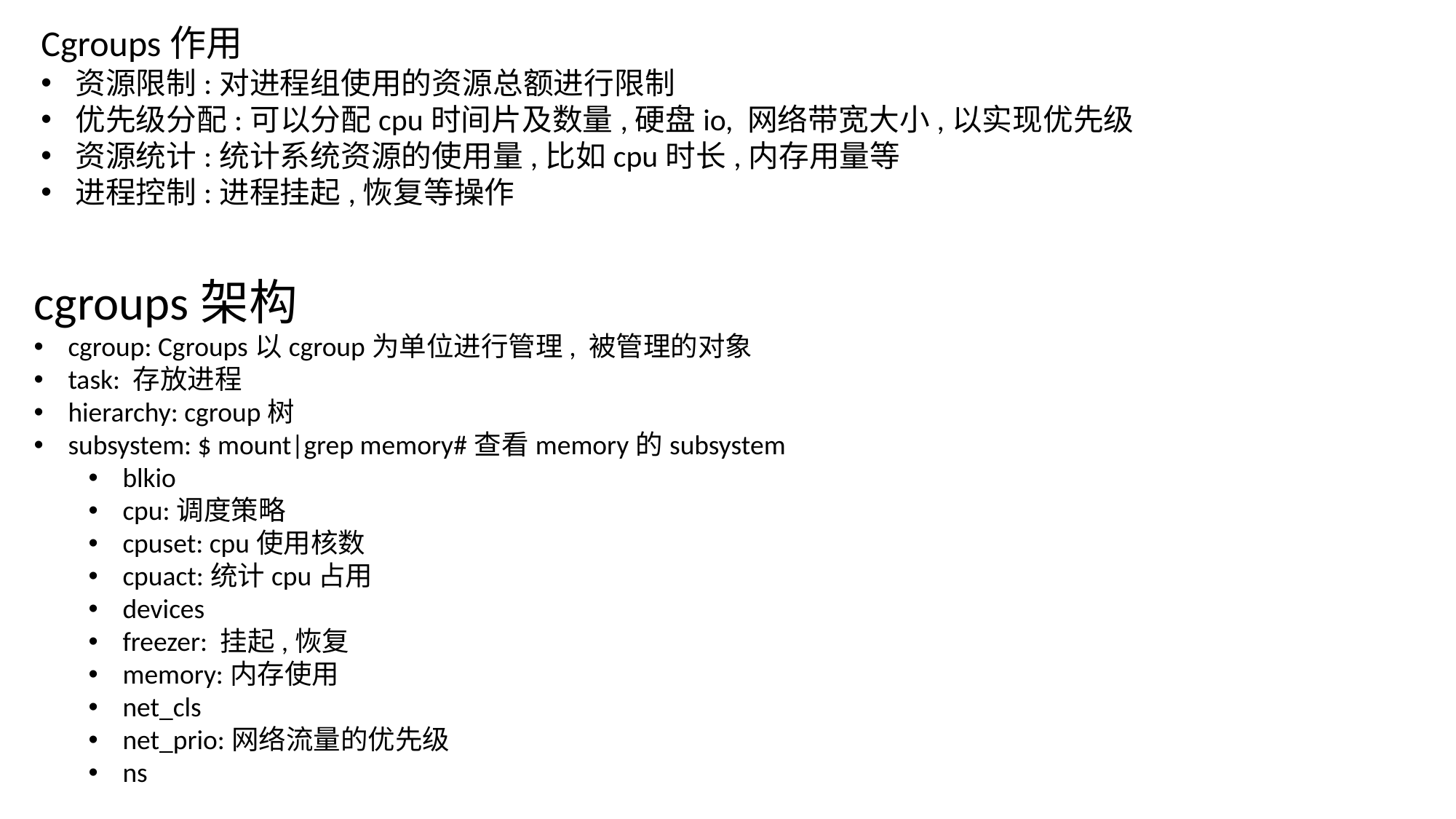

Cgroups作用
资源限制:对进程组使用的资源总额进行限制
优先级分配:可以分配cpu时间片及数量,硬盘io, 网络带宽大小,以实现优先级
资源统计:统计系统资源的使用量,比如cpu时长,内存用量等
进程控制:进程挂起,恢复等操作

cgroups架构
cgroup: Cgroups以cgroup为单位进行管理, 被管理的对象
task: 存放进程
hierarchy: cgroup树
subsystem: $ mount|grep memory#查看memory的subsystem
blkio
cpu:调度策略
cpuset: cpu使用核数
cpuact:统计cpu占用
devices
freezer: 挂起,恢复
memory:内存使用
net_cls
net_prio:网络流量的优先级
ns